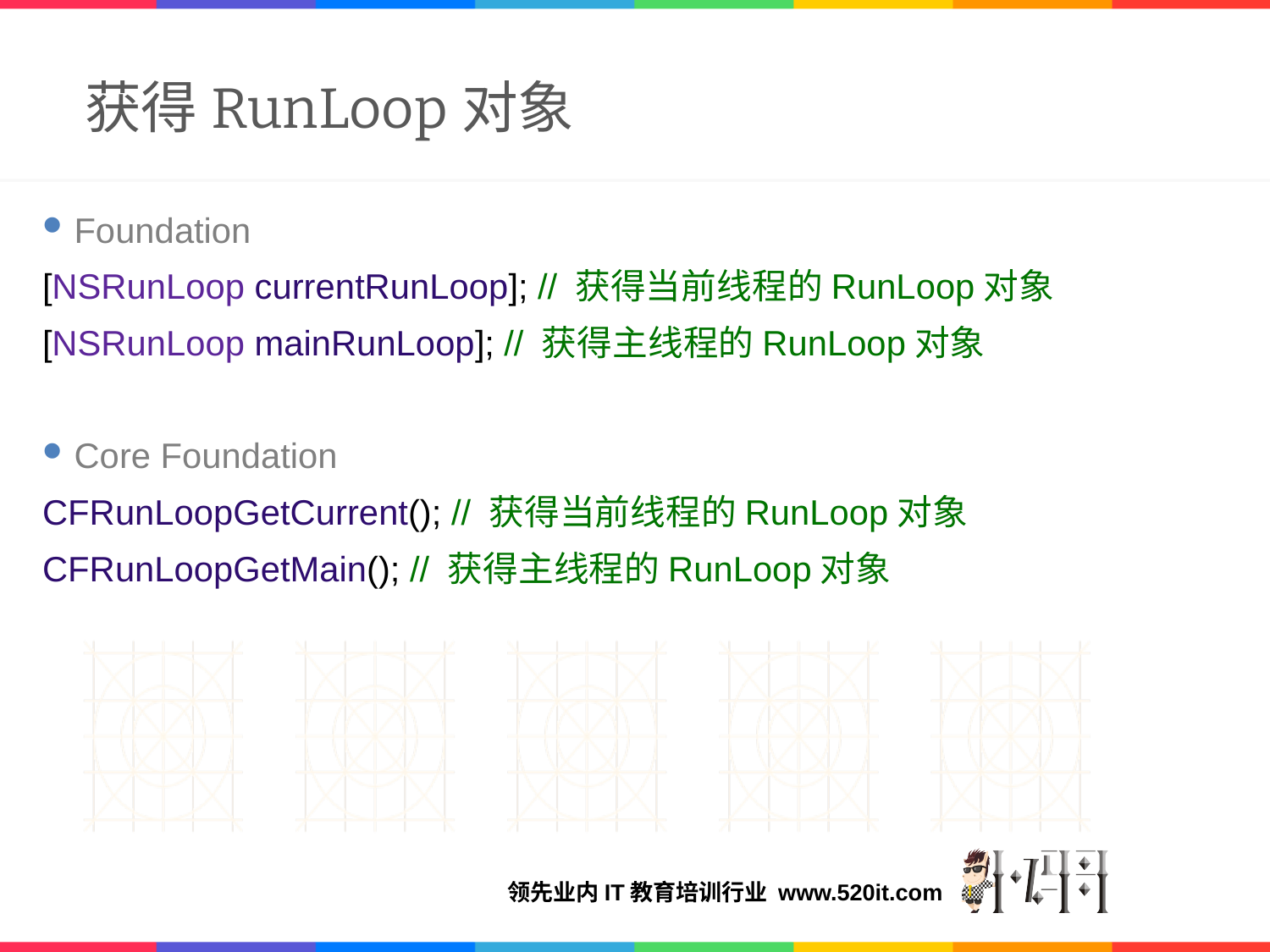

# 获得RunLoop对象
Foundation
[NSRunLoop currentRunLoop]; // 获得当前线程的RunLoop对象
[NSRunLoop mainRunLoop]; // 获得主线程的RunLoop对象

Core Foundation
CFRunLoopGetCurrent(); // 获得当前线程的RunLoop对象
CFRunLoopGetMain(); // 获得主线程的RunLoop对象